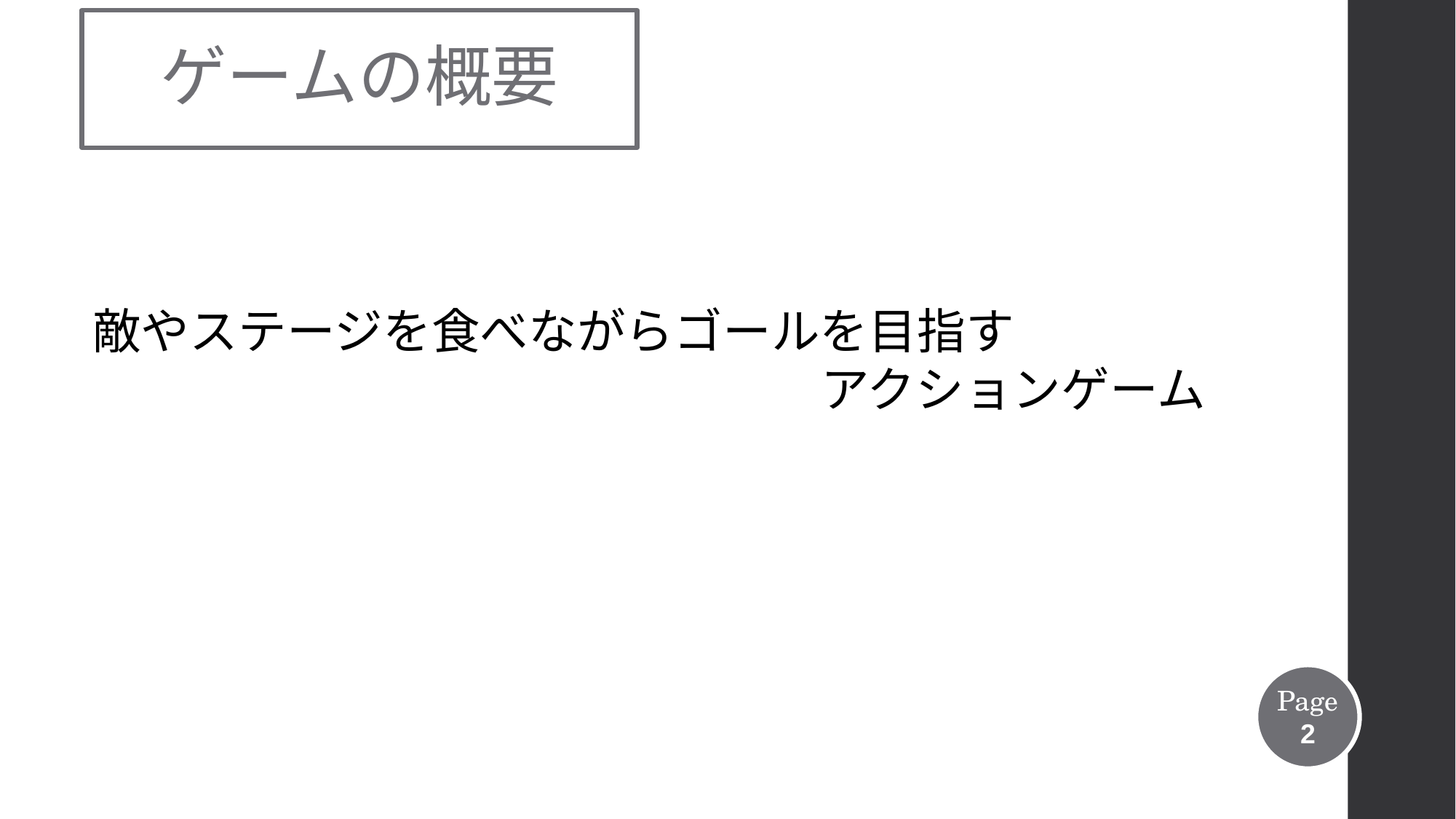

ゲームの概要
敵やステージを食べながらゴールを目指す
　　　　　　　　　　　　　　　アクションゲーム

Page
2
「 EAT SWORD（仮）」　作成：深草直斗